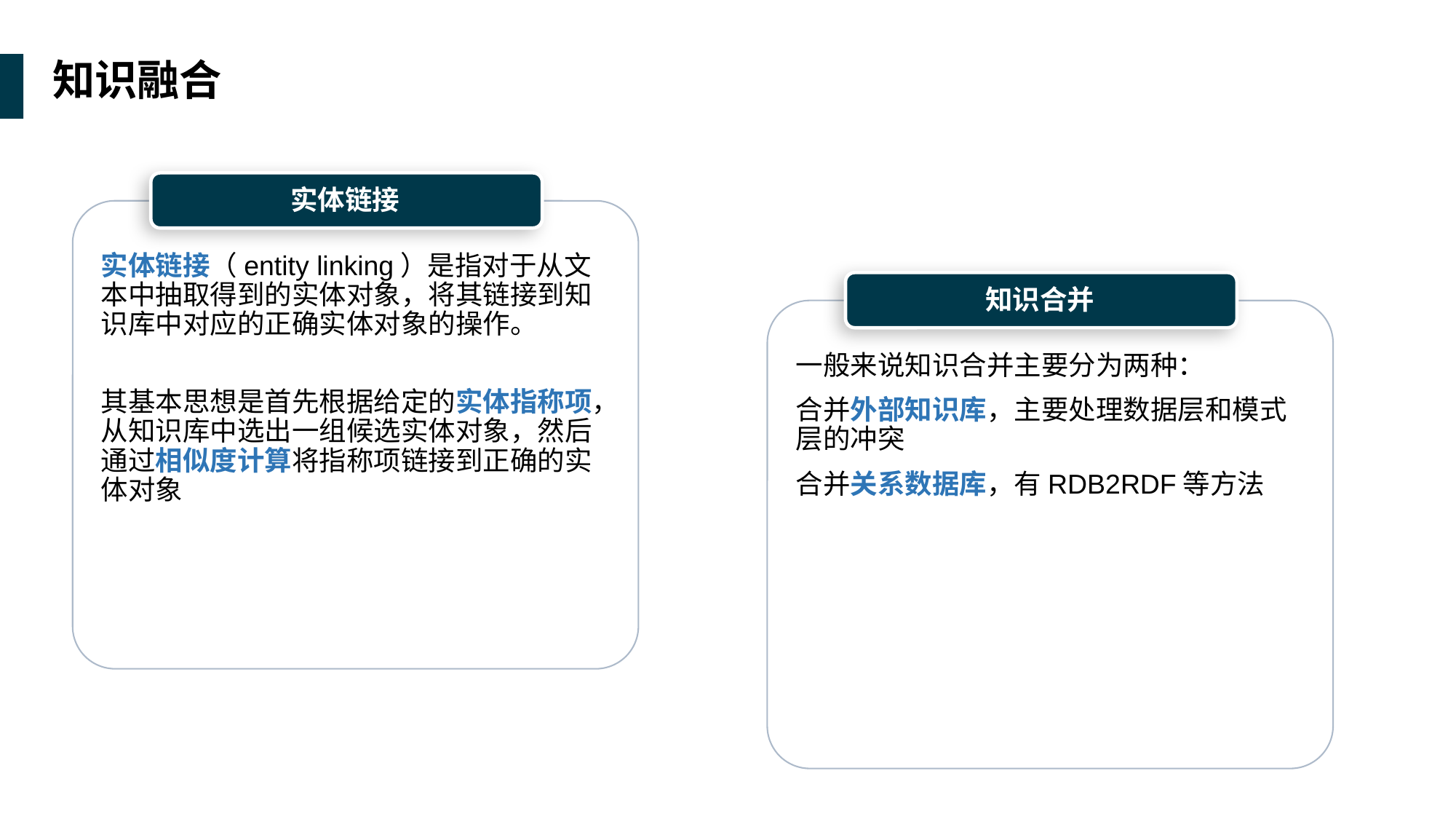

知识融合

实体链接
实体链接（entity linking）是指对于从文本中抽取得到的实体对象，将其链接到知识库中对应的正确实体对象的操作。
其基本思想是首先根据给定的实体指称项，从知识库中选出一组候选实体对象，然后通过相似度计算将指称项链接到正确的实体对象

知识合并
一般来说知识合并主要分为两种：
合并外部知识库，主要处理数据层和模式层的冲突
合并关系数据库，有RDB2RDF等方法